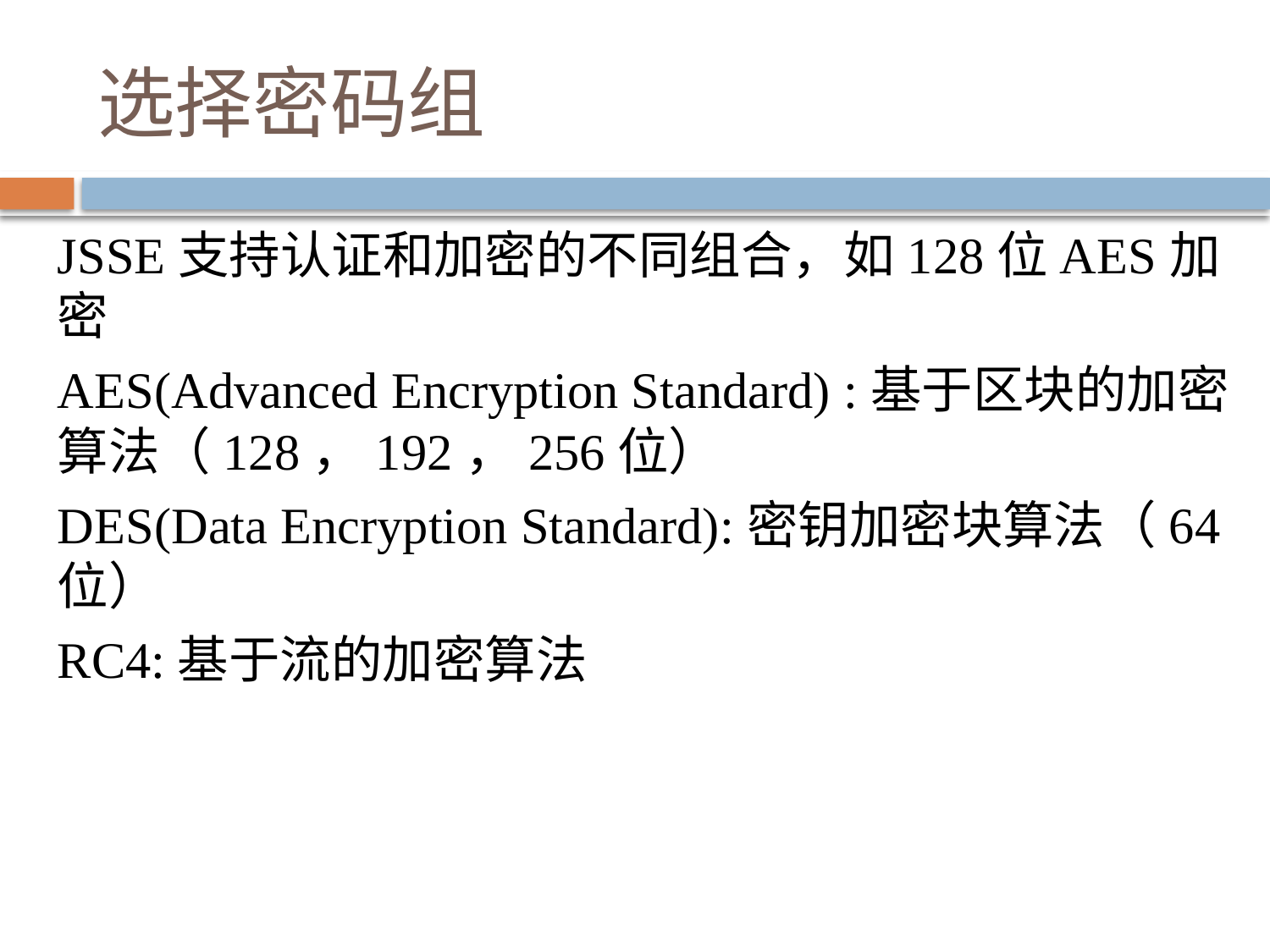

# 选择密码组
JSSE支持认证和加密的不同组合，如128位AES加密
AES(Advanced Encryption Standard) :基于区块的加密算法（128，192，256位）
DES(Data Encryption Standard):密钥加密块算法（64位）
RC4:基于流的加密算法